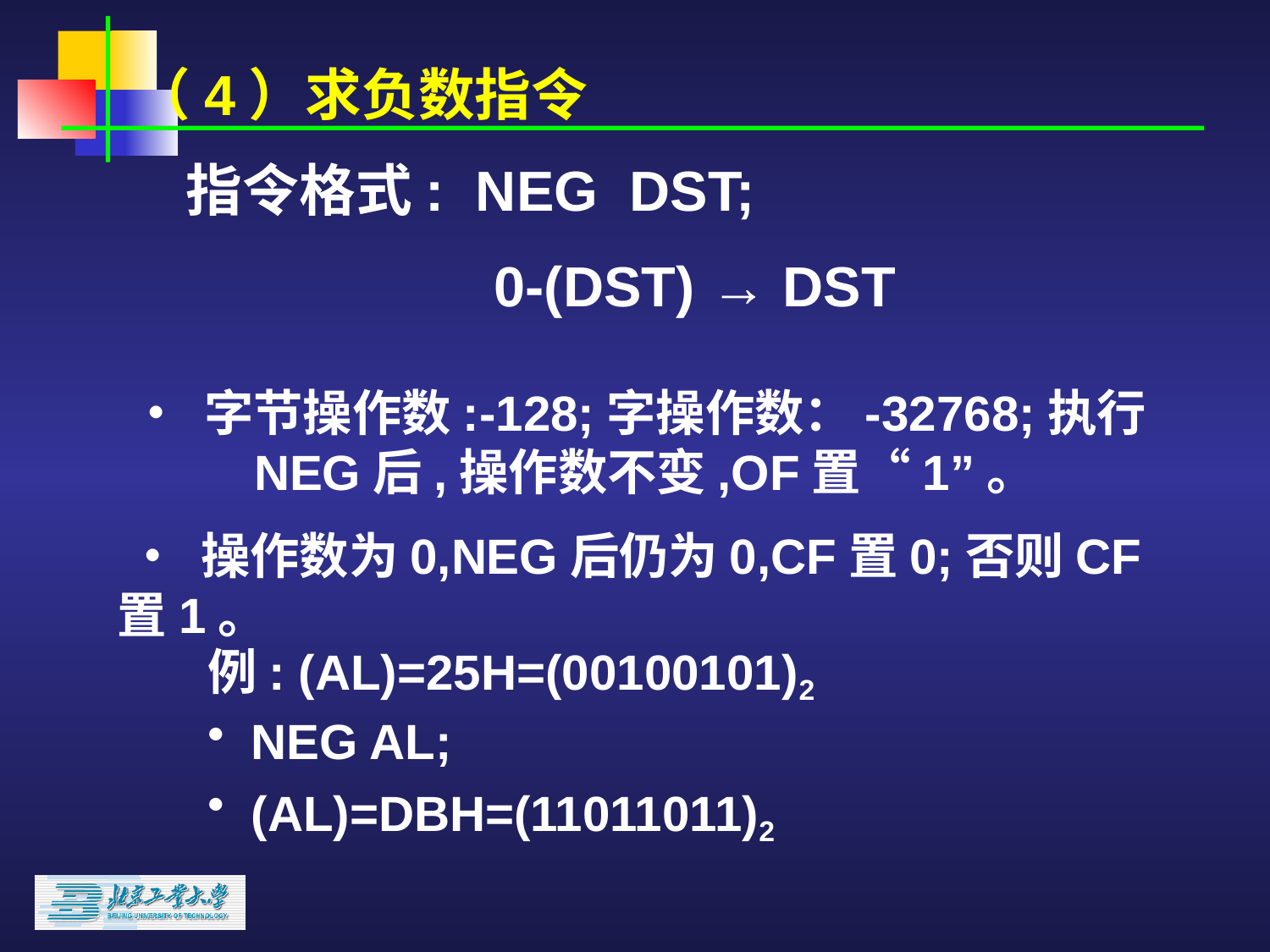

（4）求负数指令
   指令格式:  NEG  DST;
                       0-(DST) → DST
• 字节操作数:-128;字操作数：-32768;执行NEG后,操作数不变,OF置“1”。
 • 操作数为0,NEG后仍为0,CF置0;否则CF置1。
例: (AL)=25H=(00100101)2
 NEG AL;
 (AL)=DBH=(11011011)2